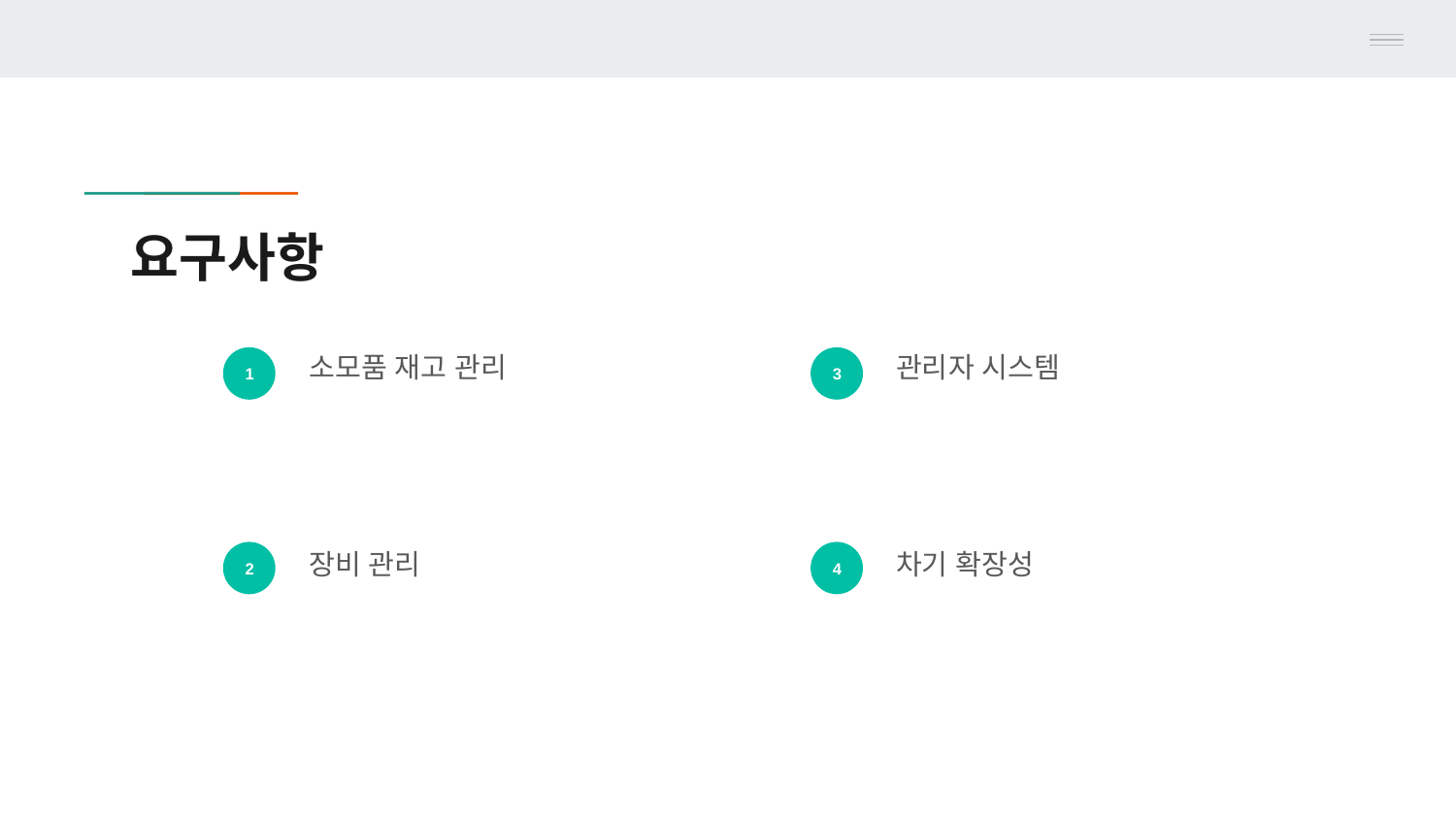

# 요구사항

소모품 재고 관리
관리자 시스템
1
3
장비 관리
차기 확장성

2
4